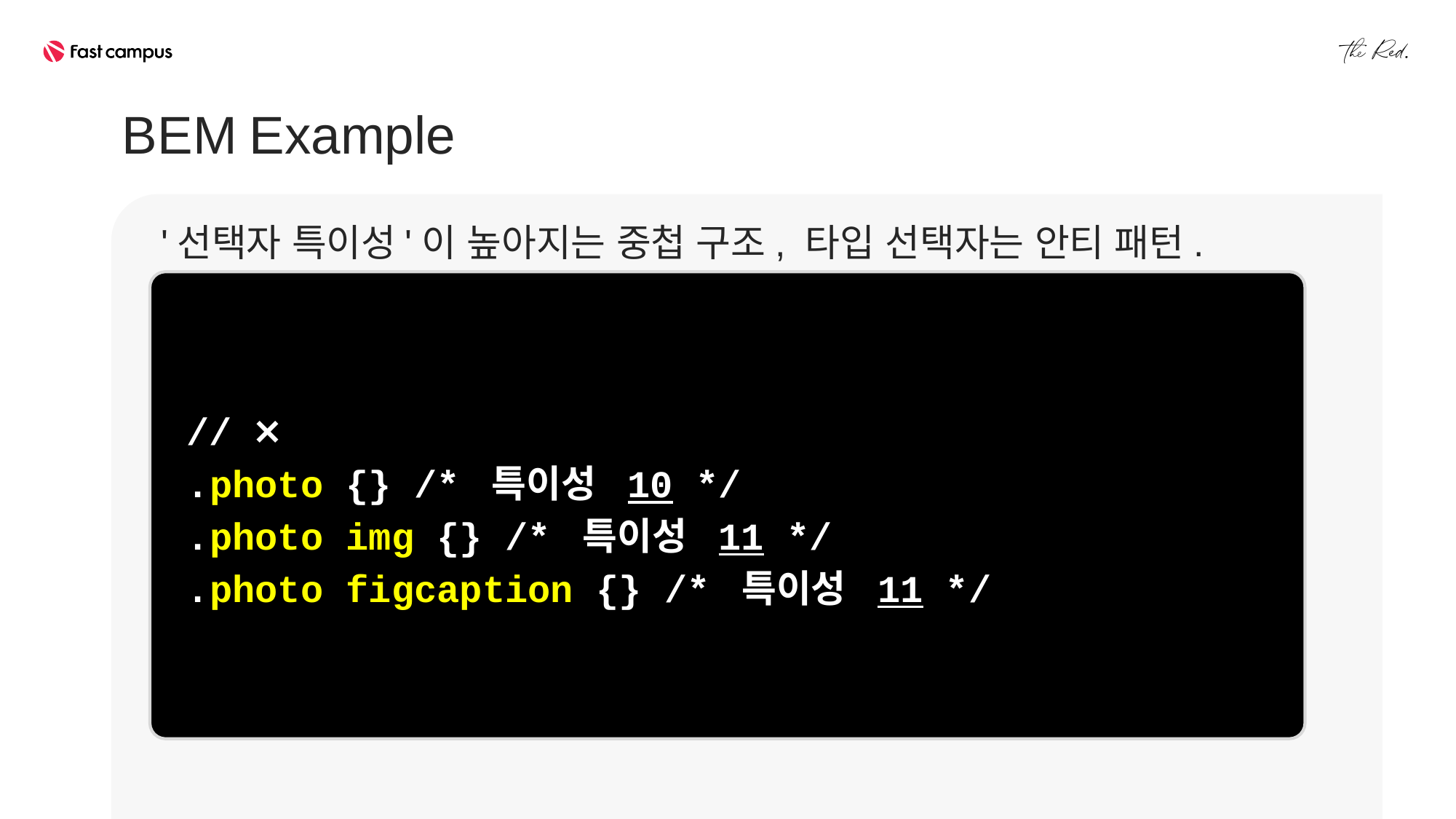

BEM Example
'선택자 특이성'이 높아지는 중첩 구조, 타입 선택자는 안티 패턴.
// ❌
.photo {} /* 특이성 10 */
.photo img {} /* 특이성 11 */
.photo figcaption {} /* 특이성 11 */